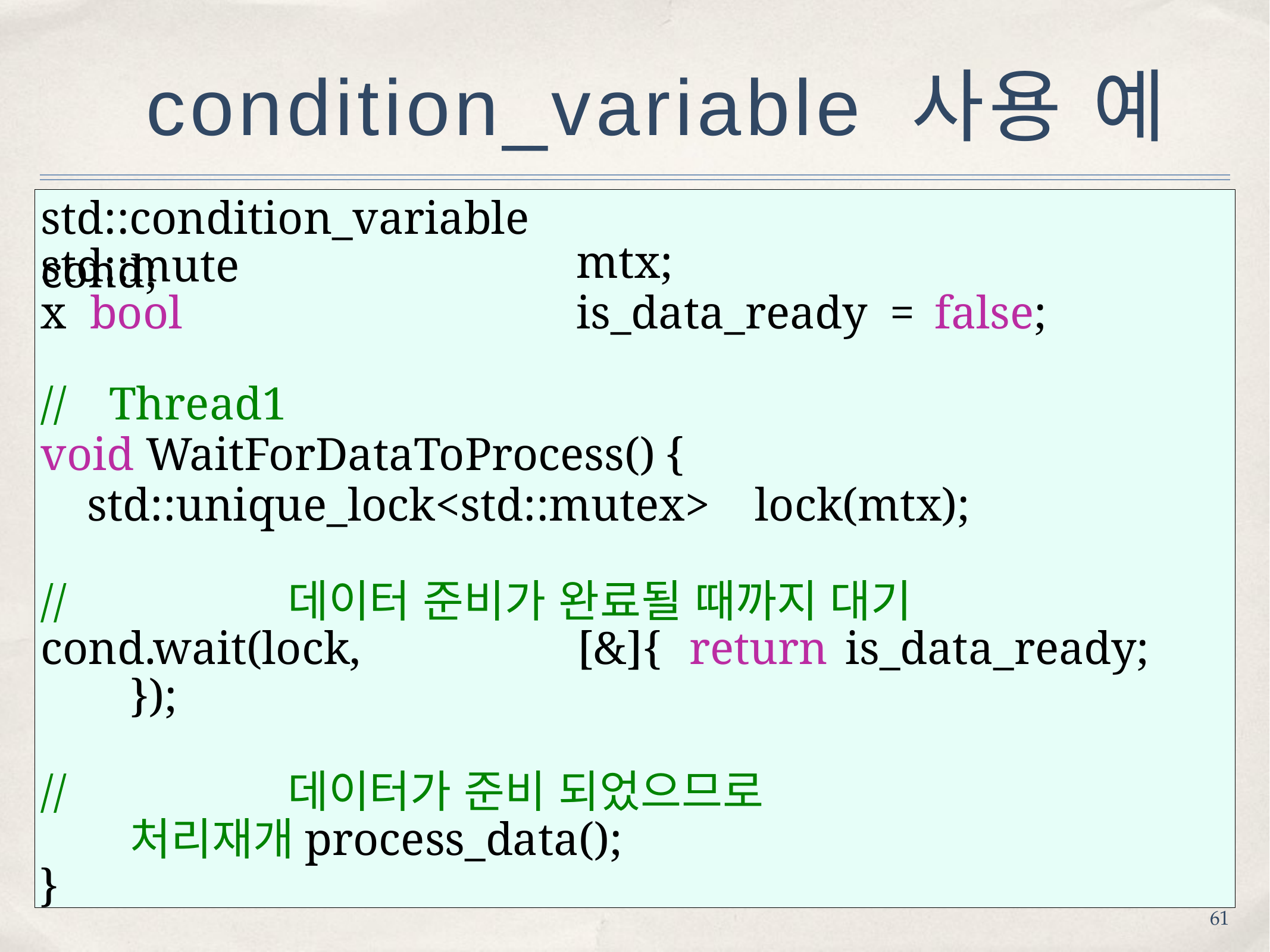

# condition_variable 사용 예

std::condition_variable	cond;
mtx;
is_data_ready	=	false;
std::mutex  bool
//	Thread1
void WaitForDataToProcess()	{
    std::unique_lock<std::mutex>	lock(mtx);

//	데이터 준비가 완료될 때까지 대기
cond.wait(lock,	[&]{	return	is_data_ready;	});

//	데이터가 준비 되었으므로 처리재개process_data();
}
61